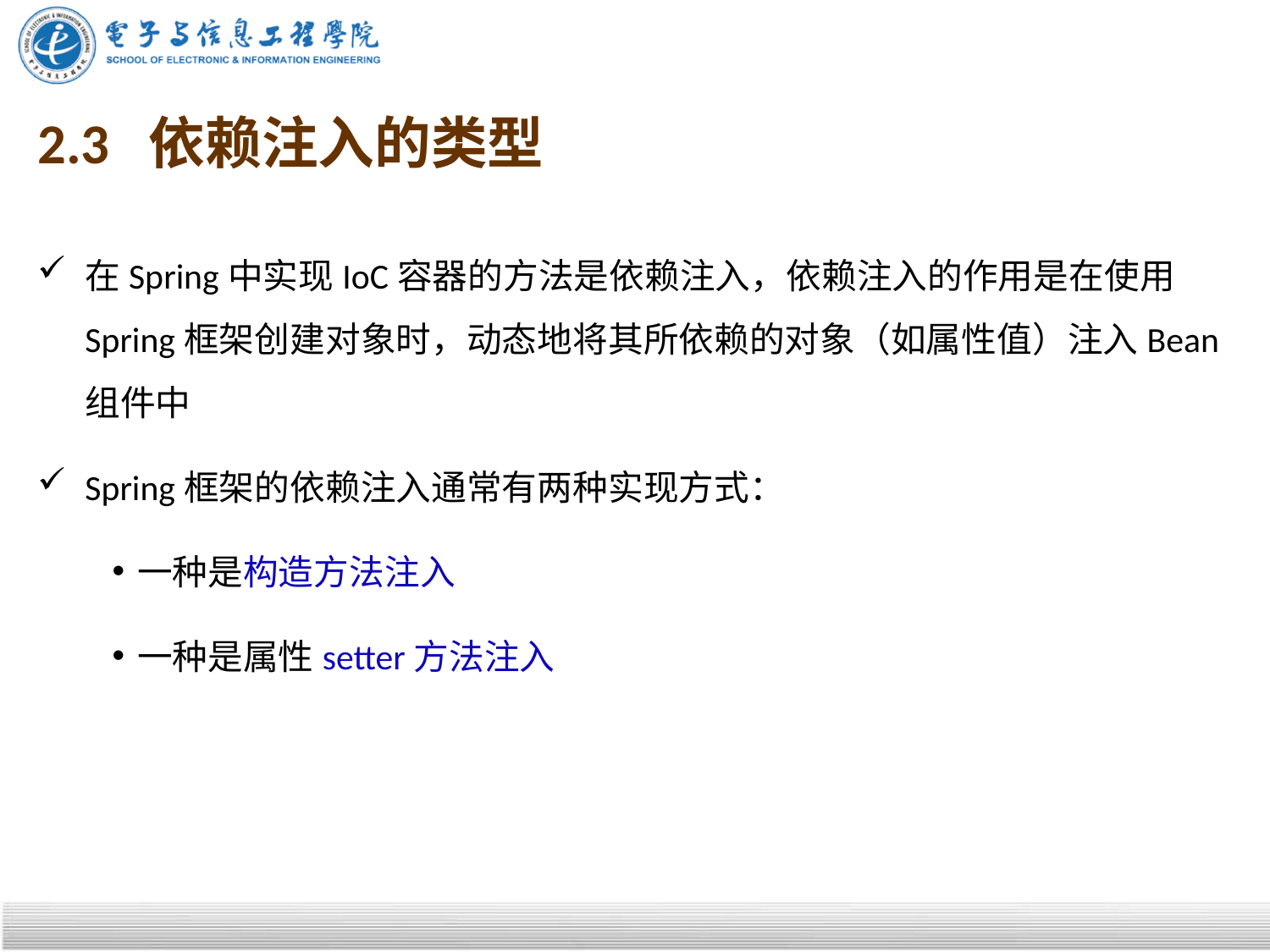

# 2.3  依赖注入的类型
在Spring中实现IoC容器的方法是依赖注入，依赖注入的作用是在使用Spring框架创建对象时，动态地将其所依赖的对象（如属性值）注入Bean组件中
Spring框架的依赖注入通常有两种实现方式：
一种是构造方法注入
一种是属性setter方法注入